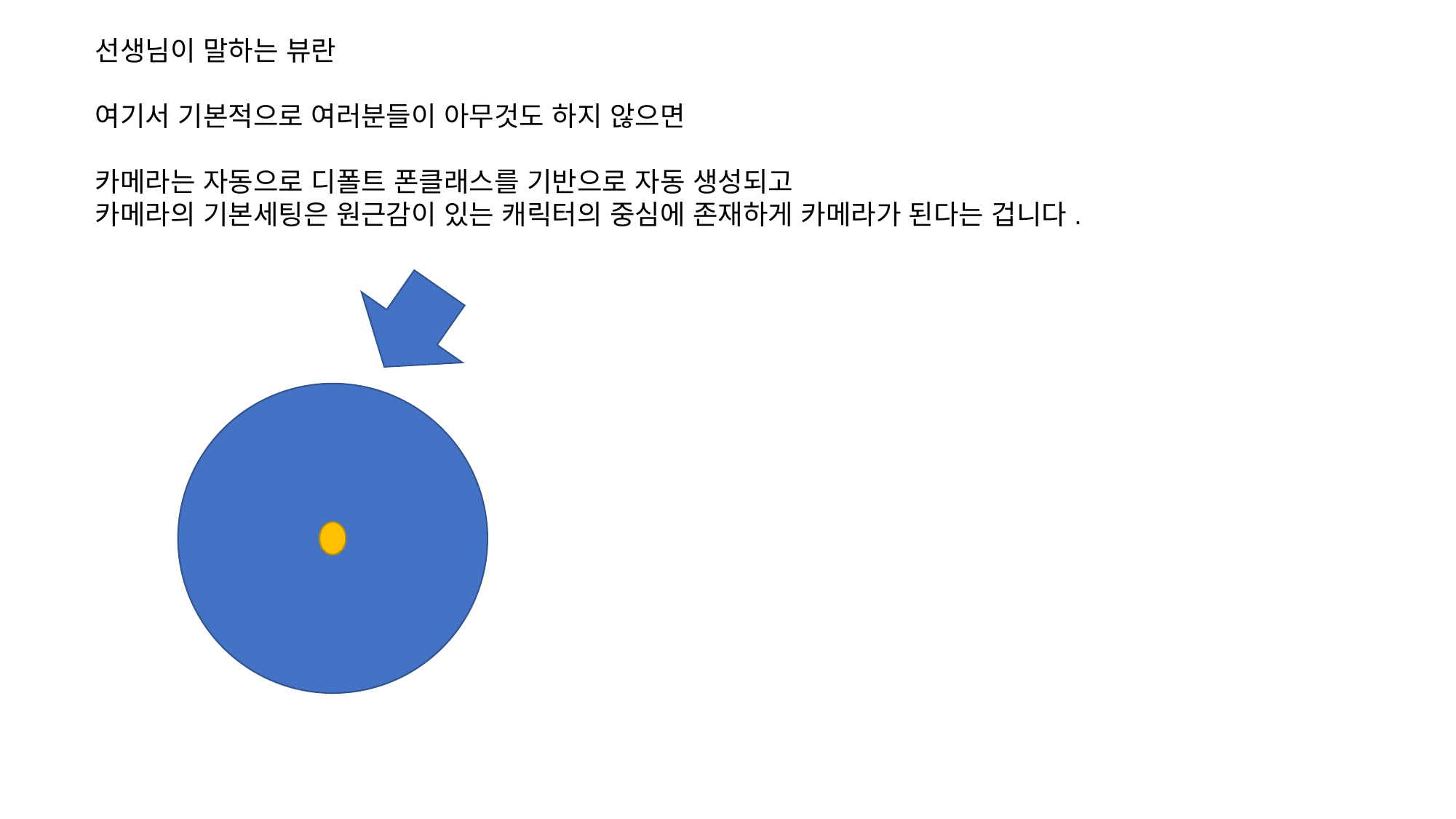

선생님이 말하는 뷰란

여기서 기본적으로 여러분들이 아무것도 하지 않으면

카메라는 자동으로 디폴트 폰클래스를 기반으로 자동 생성되고
카메라의 기본세팅은 원근감이 있는 캐릭터의 중심에 존재하게 카메라가 된다는 겁니다.